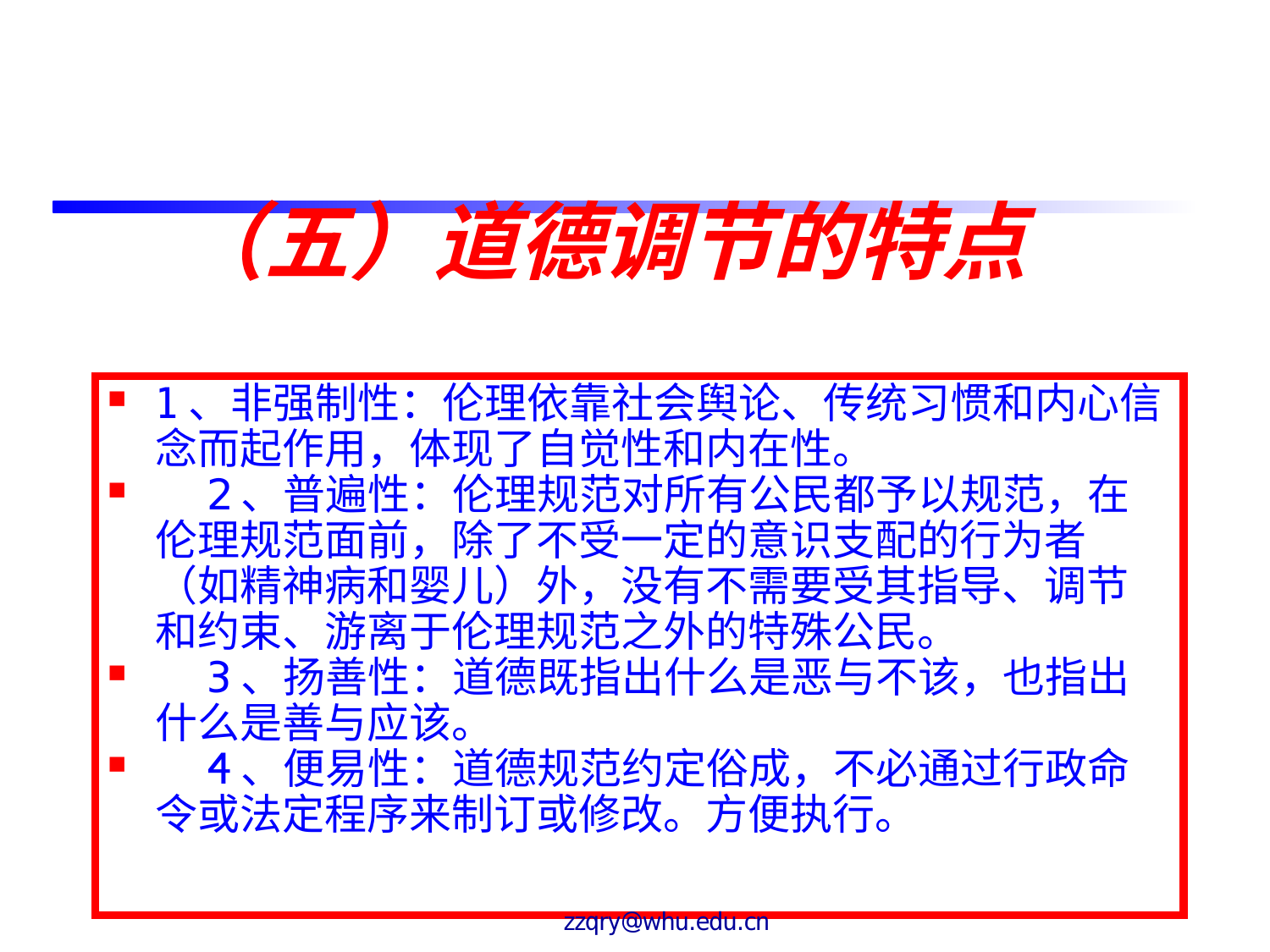

（五）道德调节的特点
1、非强制性：伦理依靠社会舆论、传统习惯和内心信念而起作用，体现了自觉性和内在性。
    2、普遍性：伦理规范对所有公民都予以规范，在伦理规范面前，除了不受一定的意识支配的行为者（如精神病和婴儿）外，没有不需要受其指导、调节和约束、游离于伦理规范之外的特殊公民。
    3、扬善性：道德既指出什么是恶与不该，也指出什么是善与应该。
    4、便易性：道德规范约定俗成，不必通过行政命令或法定程序来制订或修改。方便执行。

zzqry@whu.edu.cn
35